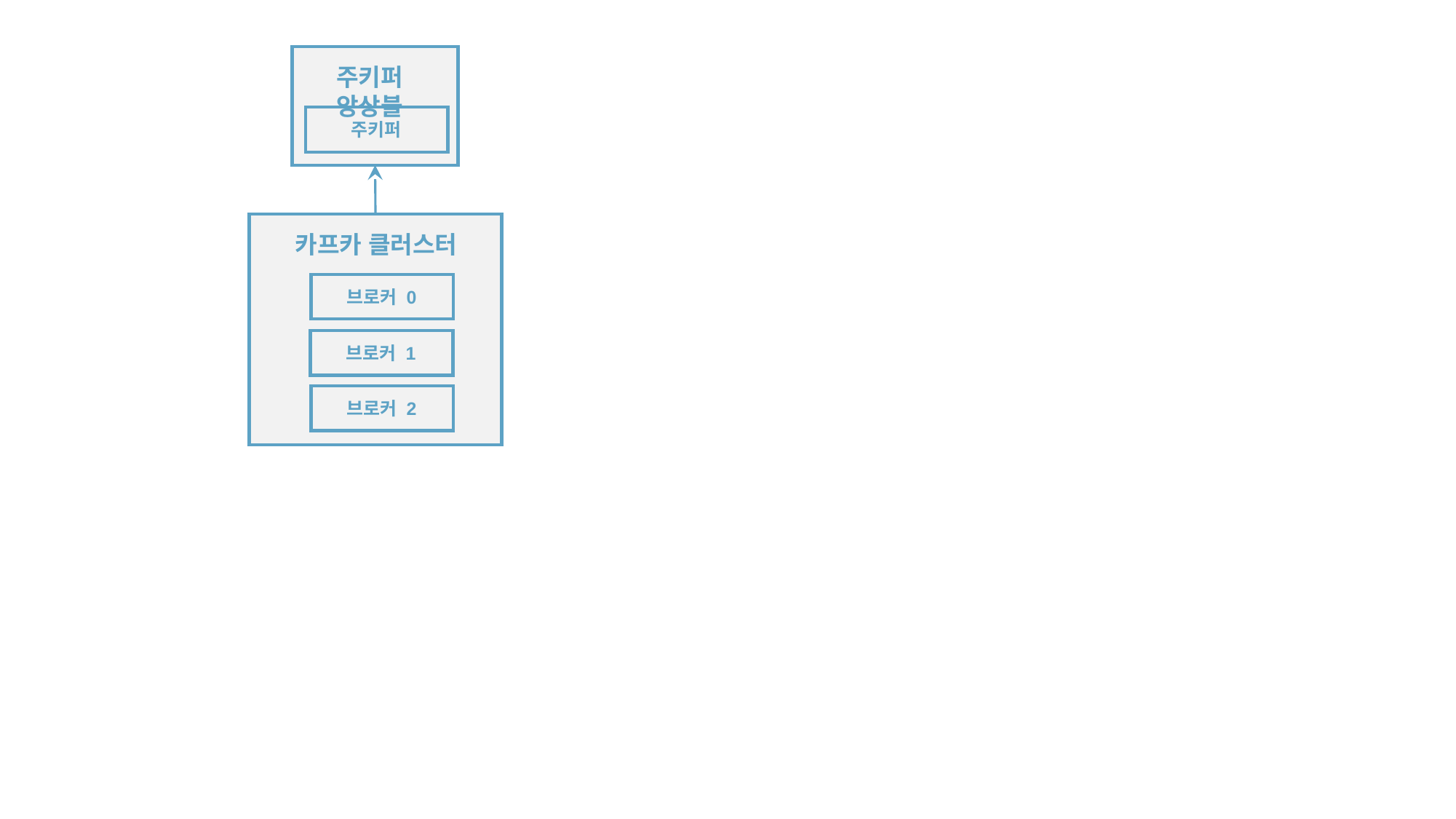

주키퍼 앙상블

주키퍼

카프카 클러스터

브로커 0

브로커 1

브로커 2